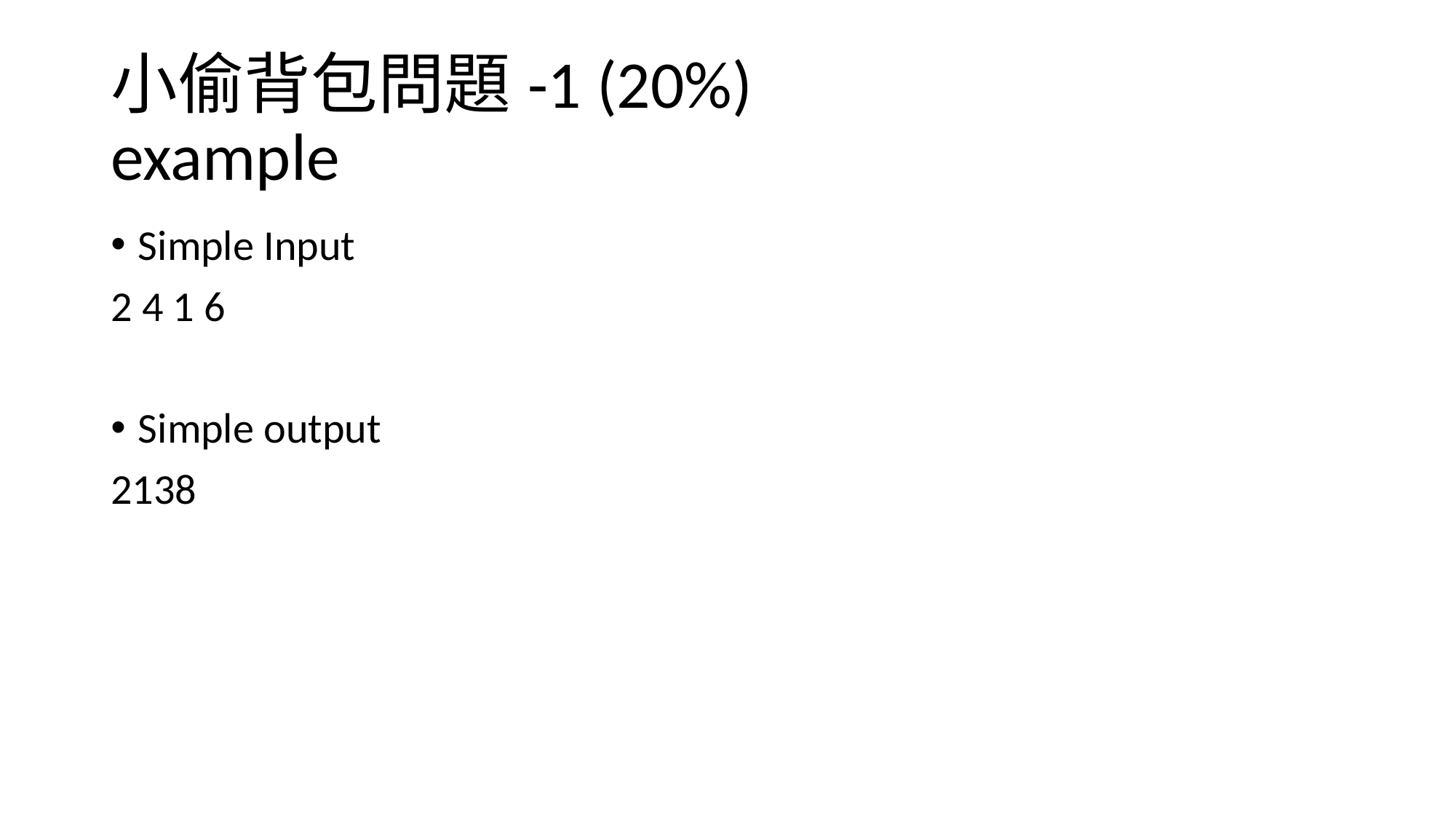

# 小偷背包問題-1 (20%) example
Simple Input
2 4 1 6

Simple output
2138